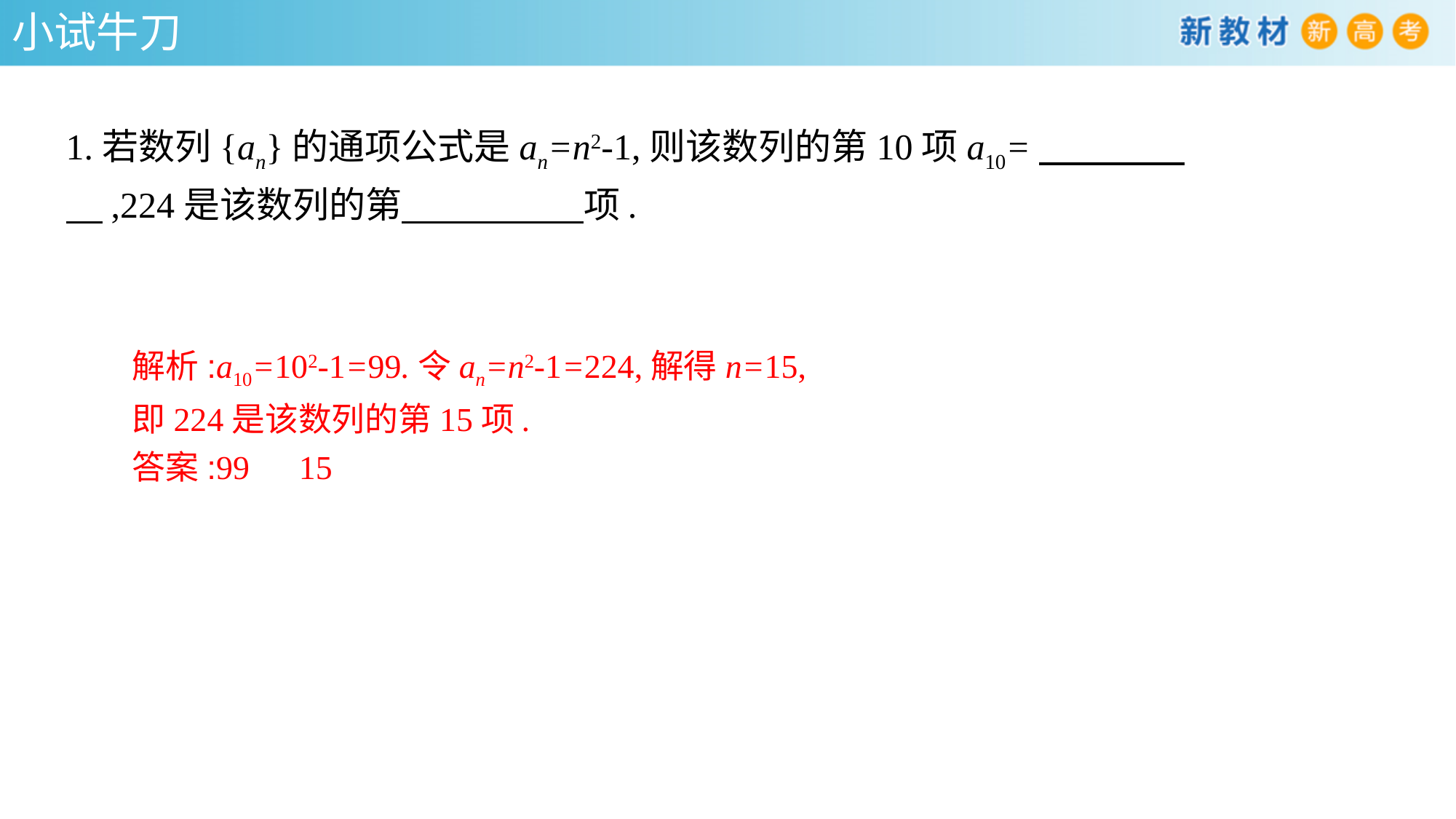

小试牛刀
1.若数列{an}的通项公式是an=n2-1,则该数列的第10项a10=　　　　　,224是该数列的第　　　　　项.
解析:a10=102-1=99.令an=n2-1=224,解得n=15,
即224是该数列的第15项.
答案:99　15